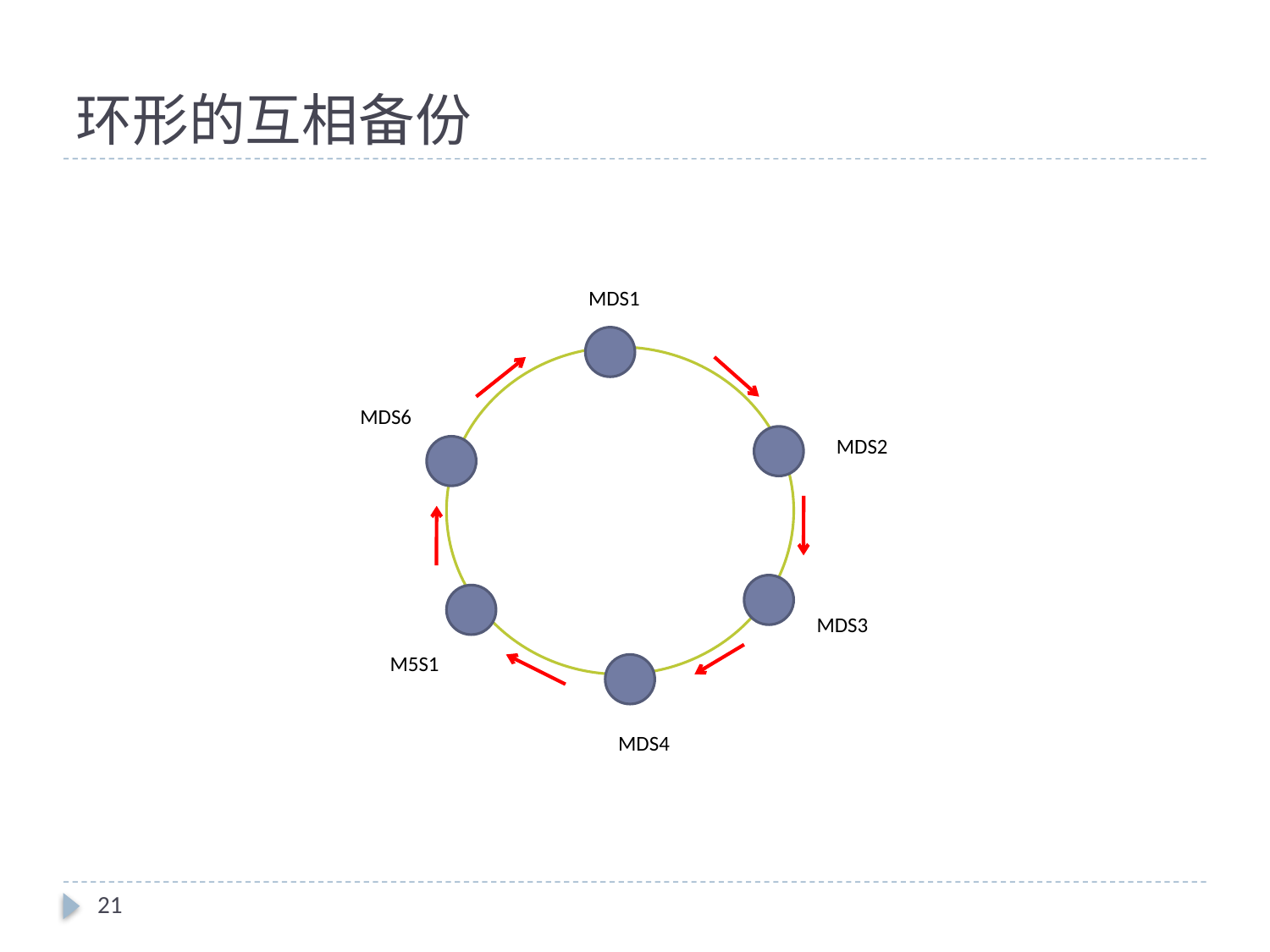

# 环形的互相备份
MDS1

MDS6

MDS2

MDS3
M5S1

MDS4
21